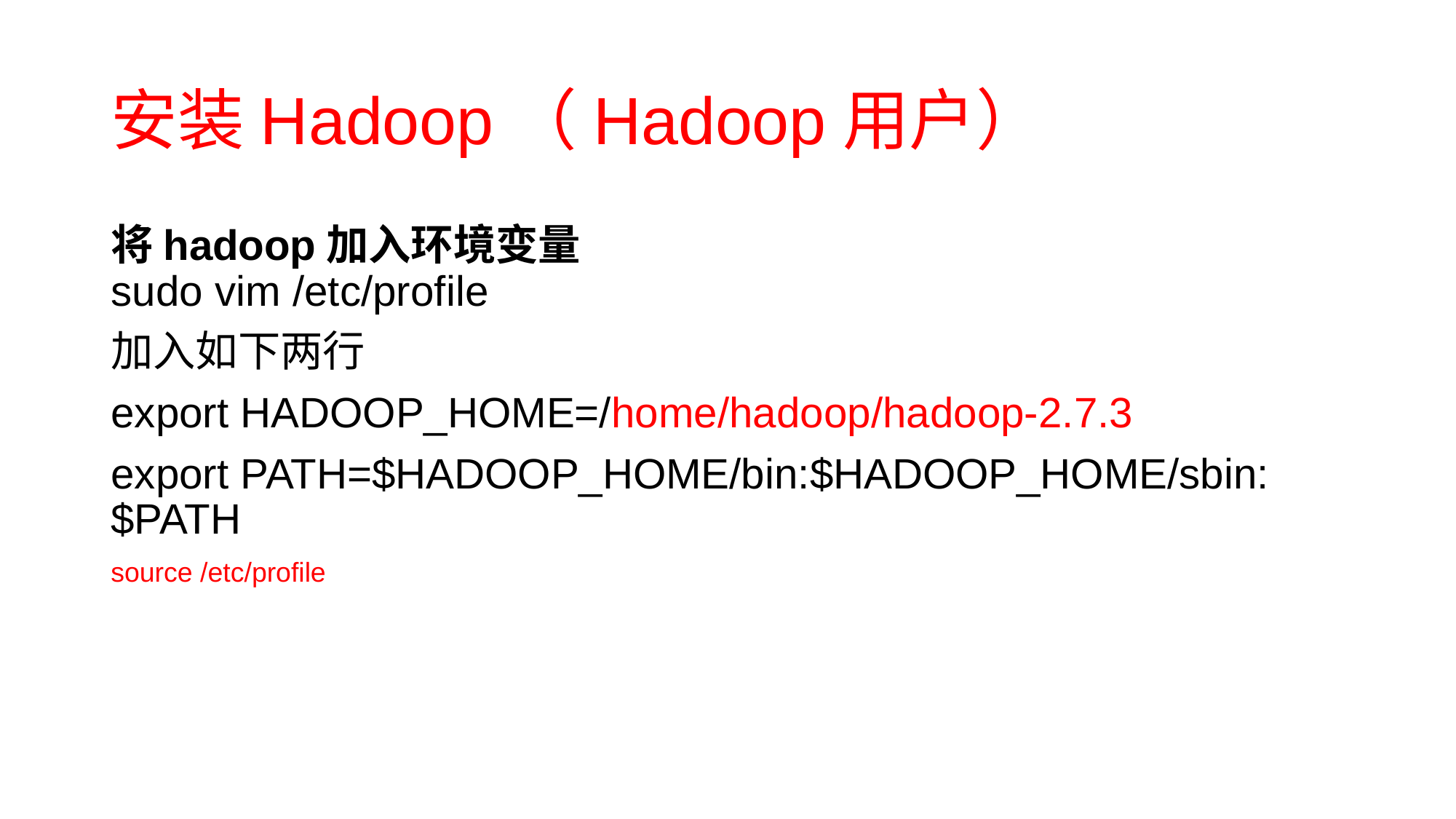

# 安装Hadoop（Hadoop用户）
将hadoop加入环境变量
sudo vim /etc/profile
加入如下两行
export HADOOP_HOME=/home/hadoop/hadoop-2.7.3
export PATH=$HADOOP_HOME/bin:$HADOOP_HOME/sbin:$PATH
source /etc/profile